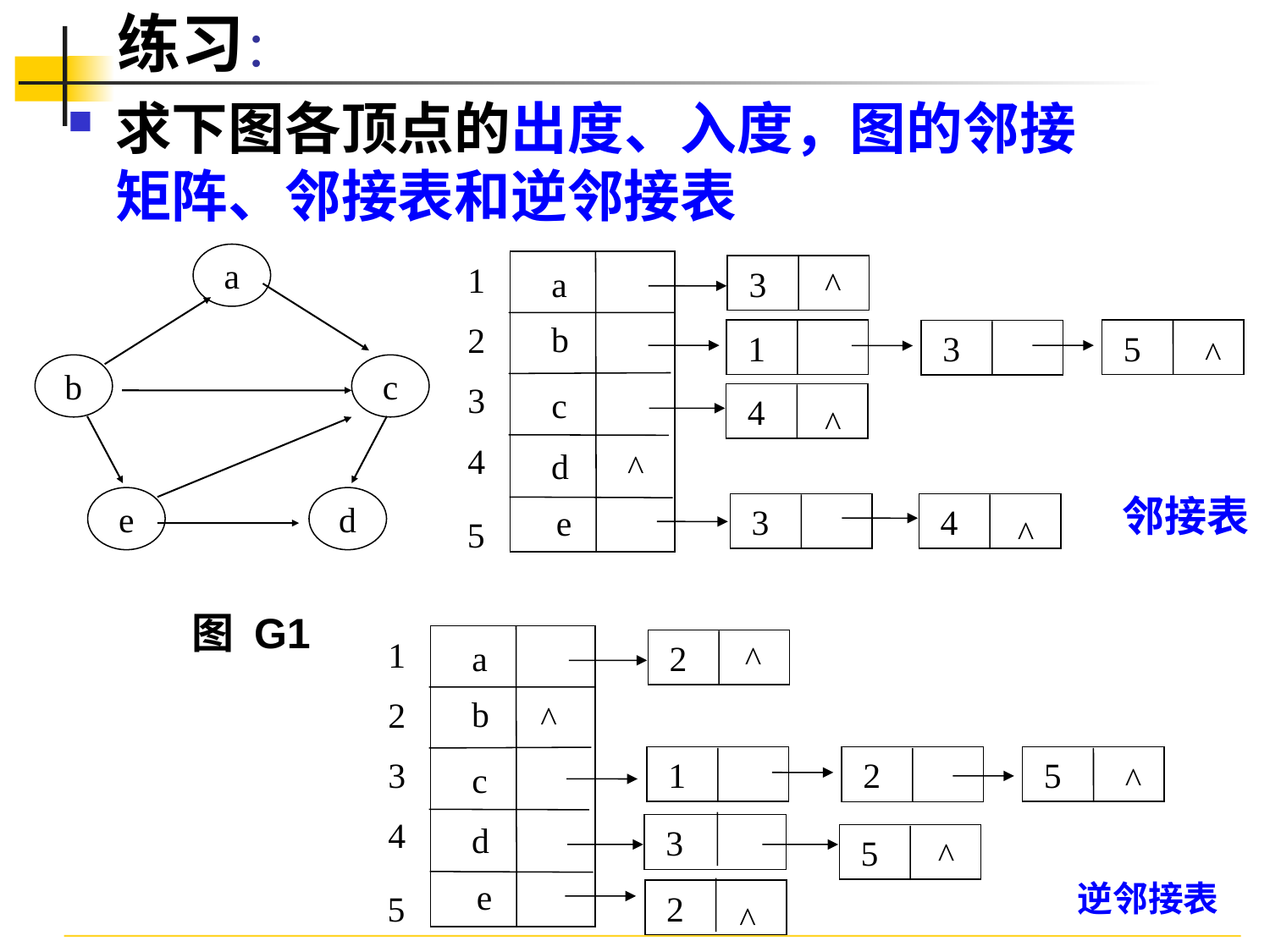

# 练习：
求下图各顶点的出度、入度，图的邻接矩阵、邻接表和逆邻接表
a

b
c

e
d

图 G1

1
 3

a
^

b
2

 1

 5

 3

^

3

c
 4

^

4

d
^
 3

 4

e

^
5

邻接表

1
 2

a
^

b
2

^
 1

 5

 2

3

^
c

4

d

 3
 5

^

e

 2
5
^

逆邻接表